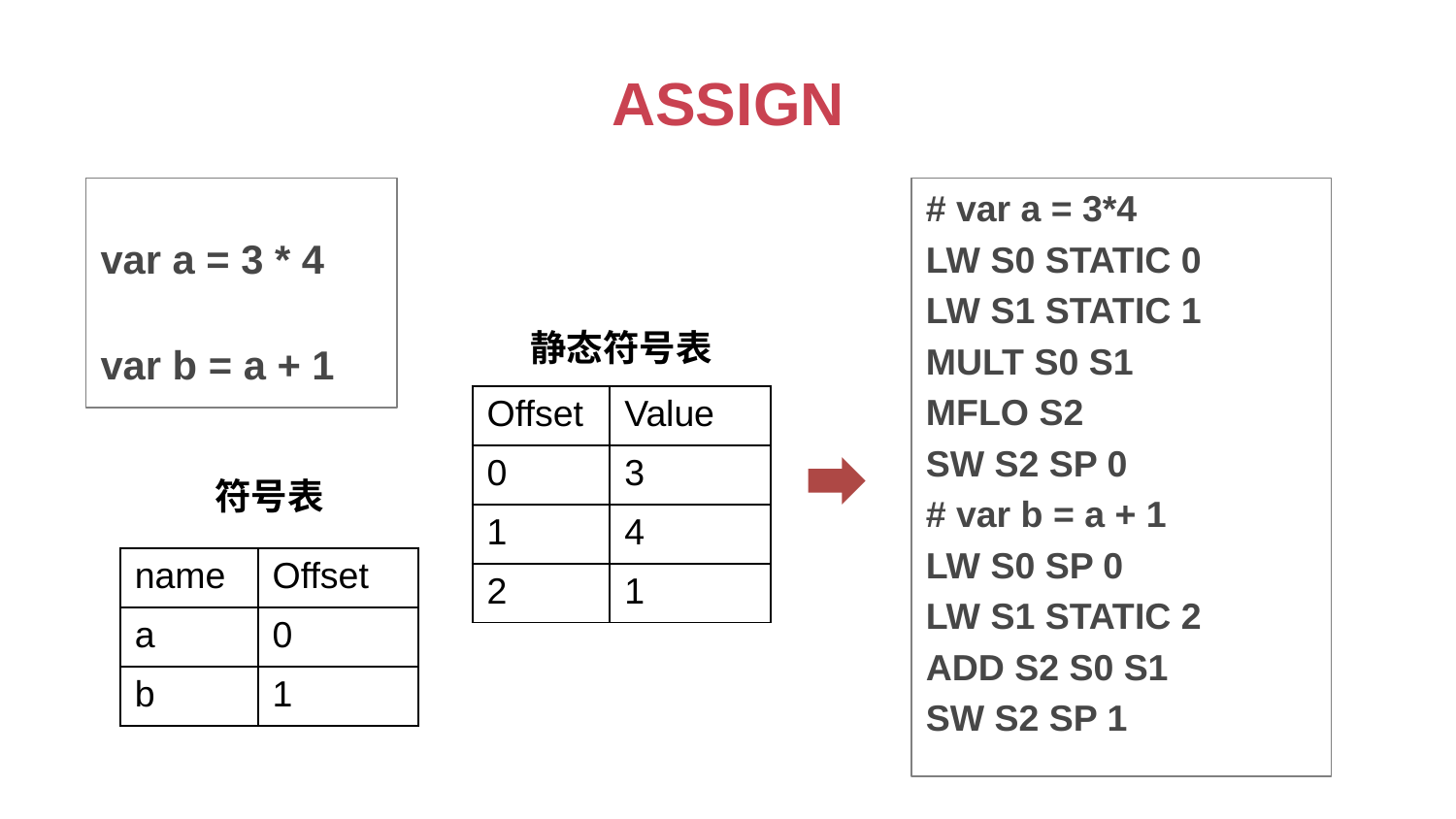

# ASSIGN
var a = 3 * 4
var b = a + 1

# var a = 3*4
LW S0 STATIC 0
LW S1 STATIC 1
MULT S0 S1
MFLO S2
SW S2 SP 0
# var b = a + 1
LW S0 SP 0
LW S1 STATIC 2
ADD S2 S0 S1
SW S2 SP 1
静态符号表
| Offset | Value |
| --- | --- |
| 0 | 3 |
| 1 | 4 |
| 2 | 1 |

符号表
| name | Offset |
| --- | --- |
| a | 0 |
| b | 1 |